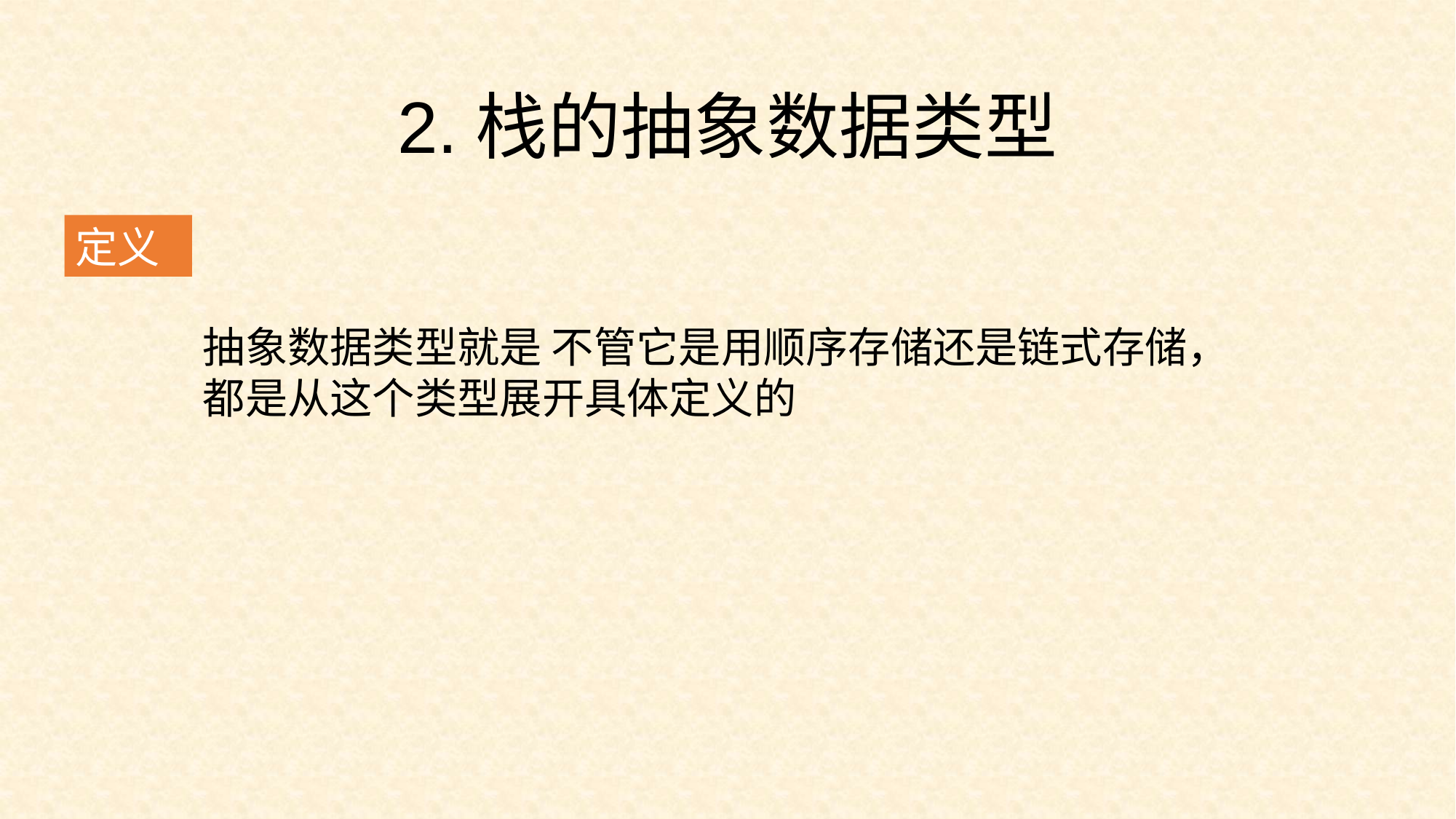

2.栈的抽象数据类型
定义
抽象数据类型就是 不管它是用顺序存储还是链式存储，都是从这个类型展开具体定义的